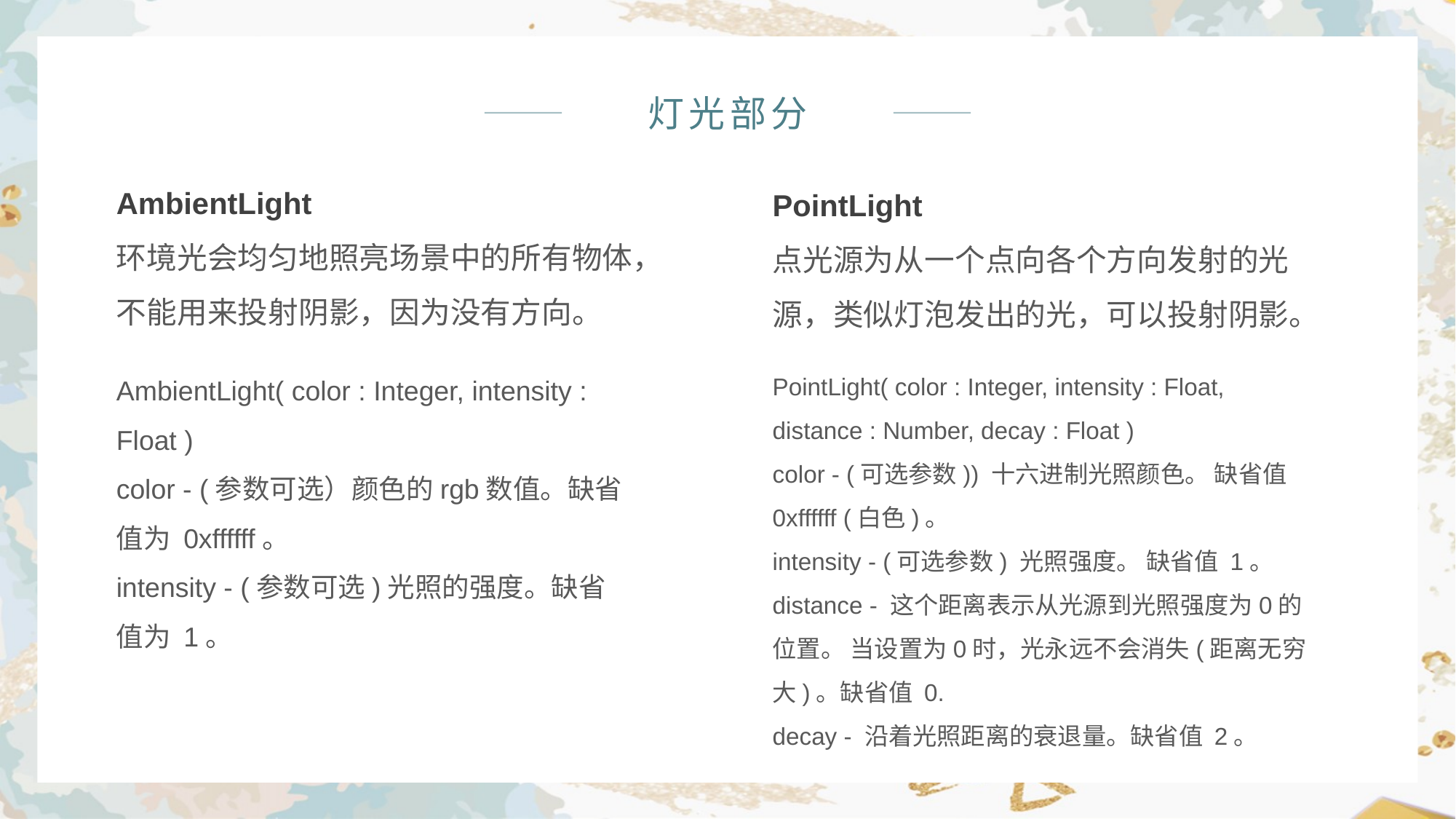

灯光部分
AmbientLight
环境光会均匀地照亮场景中的所有物体，不能用来投射阴影，因为没有方向。
PointLight
点光源为从一个点向各个方向发射的光源，类似灯泡发出的光，可以投射阴影。
AmbientLight( color : Integer, intensity : Float )
color - (参数可选）颜色的rgb数值。缺省值为 0xffffff。
intensity - (参数可选)光照的强度。缺省值为 1。
PointLight( color : Integer, intensity : Float, distance : Number, decay : Float )
color - (可选参数)) 十六进制光照颜色。 缺省值 0xffffff (白色)。
intensity - (可选参数) 光照强度。 缺省值 1。
distance - 这个距离表示从光源到光照强度为0的位置。 当设置为0时，光永远不会消失(距离无穷大)。缺省值 0.
decay - 沿着光照距离的衰退量。缺省值 2。